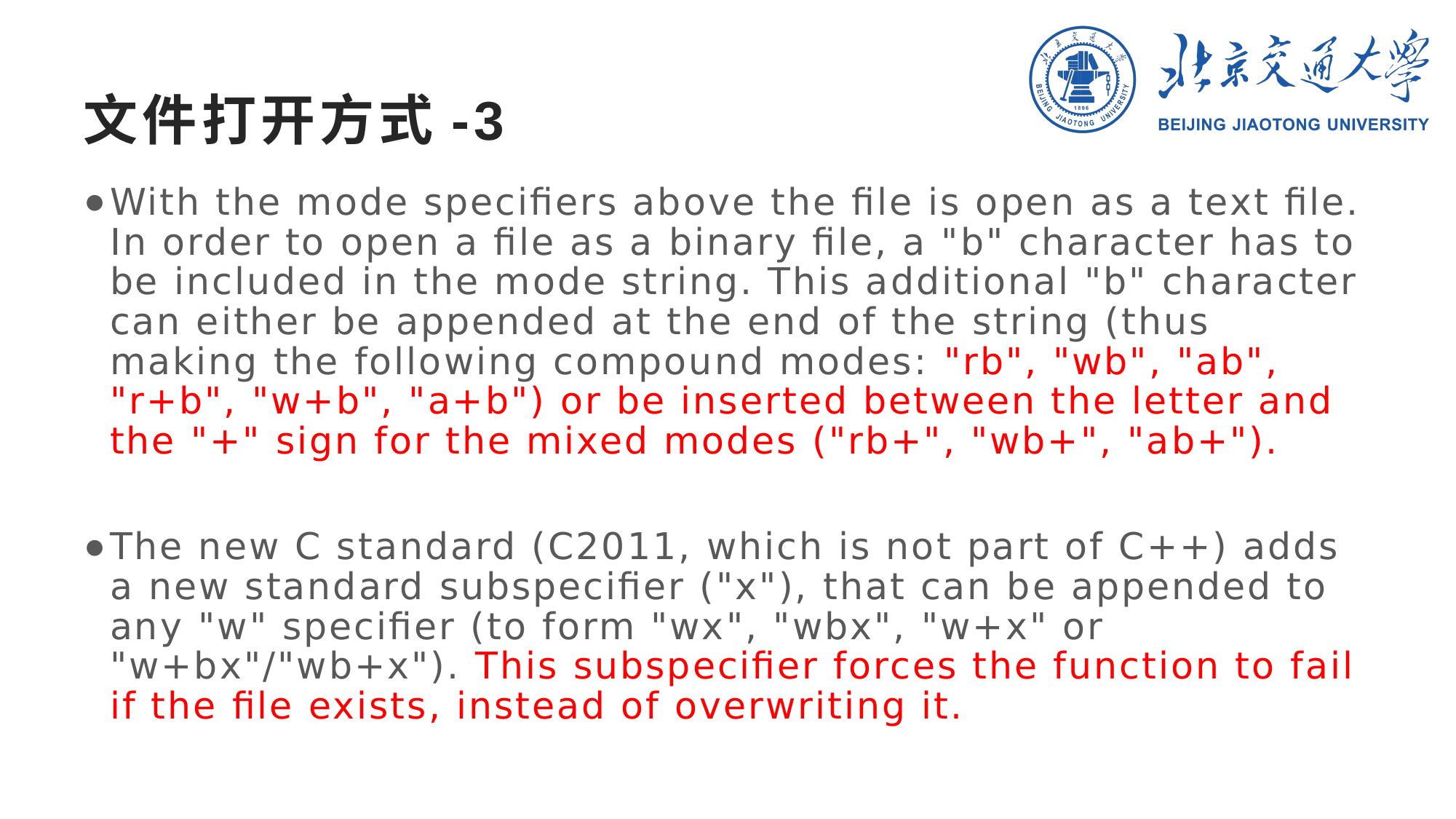

# 文件打开方式-3
With the mode specifiers above the file is open as a text file. In order to open a file as a binary file, a "b" character has to be included in the mode string. This additional "b" character can either be appended at the end of the string (thus making the following compound modes: "rb", "wb", "ab", "r+b", "w+b", "a+b") or be inserted between the letter and the "+" sign for the mixed modes ("rb+", "wb+", "ab+").

The new C standard (C2011, which is not part of C++) adds a new standard subspecifier ("x"), that can be appended to any "w" specifier (to form "wx", "wbx", "w+x" or "w+bx"/"wb+x"). This subspecifier forces the function to fail if the file exists, instead of overwriting it.